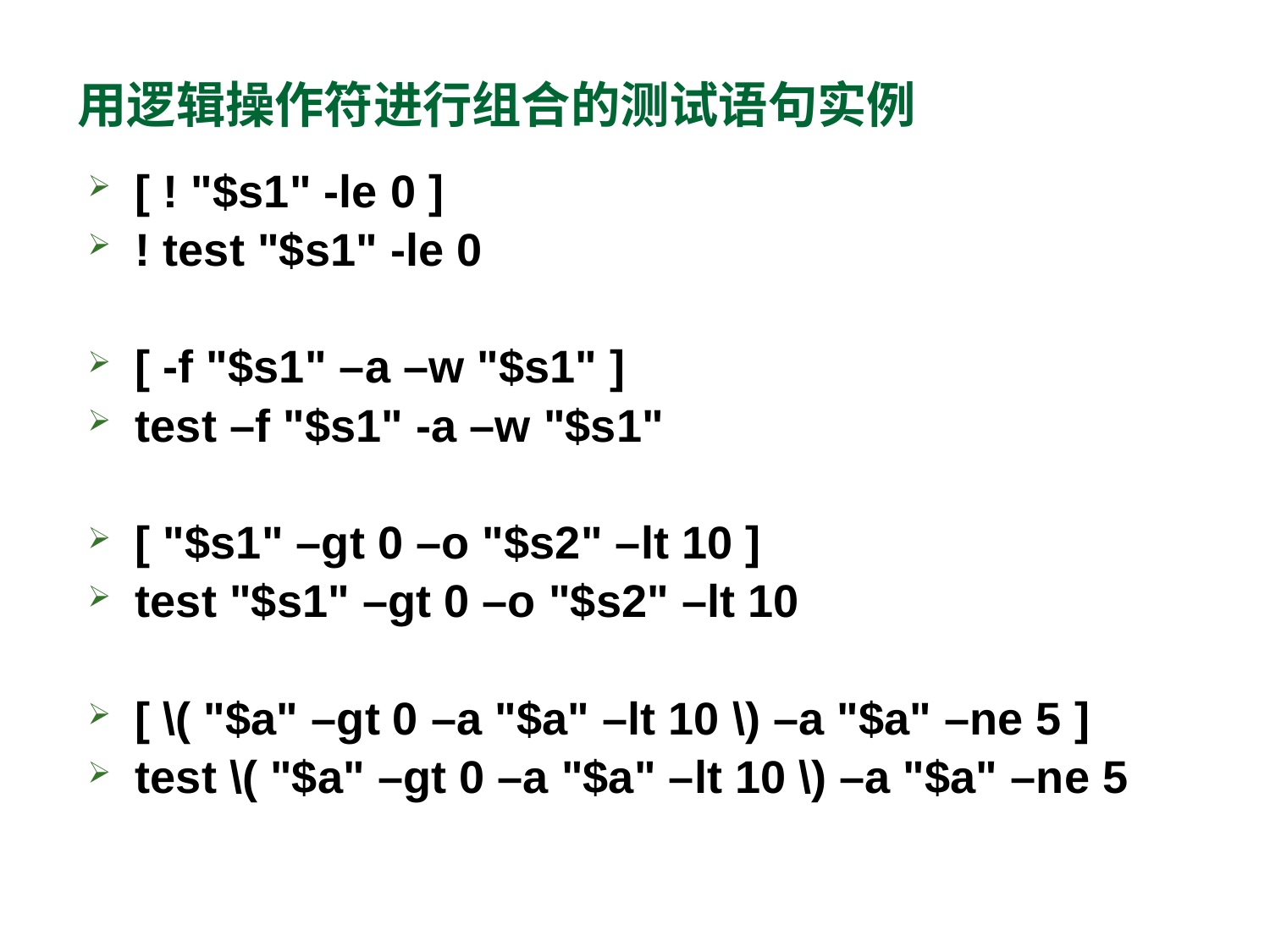

# 用逻辑操作符进行组合的测试语句实例
[ ! "$s1" -le 0 ]
! test "$s1" -le 0

[ -f "$s1" –a –w "$s1" ]
test –f "$s1" -a –w "$s1"

[ "$s1" –gt 0 –o "$s2" –lt 10 ]
test "$s1" –gt 0 –o "$s2" –lt 10

[ \( "$a" –gt 0 –a "$a" –lt 10 \) –a "$a" –ne 5 ]
test \( "$a" –gt 0 –a "$a" –lt 10 \) –a "$a" –ne 5